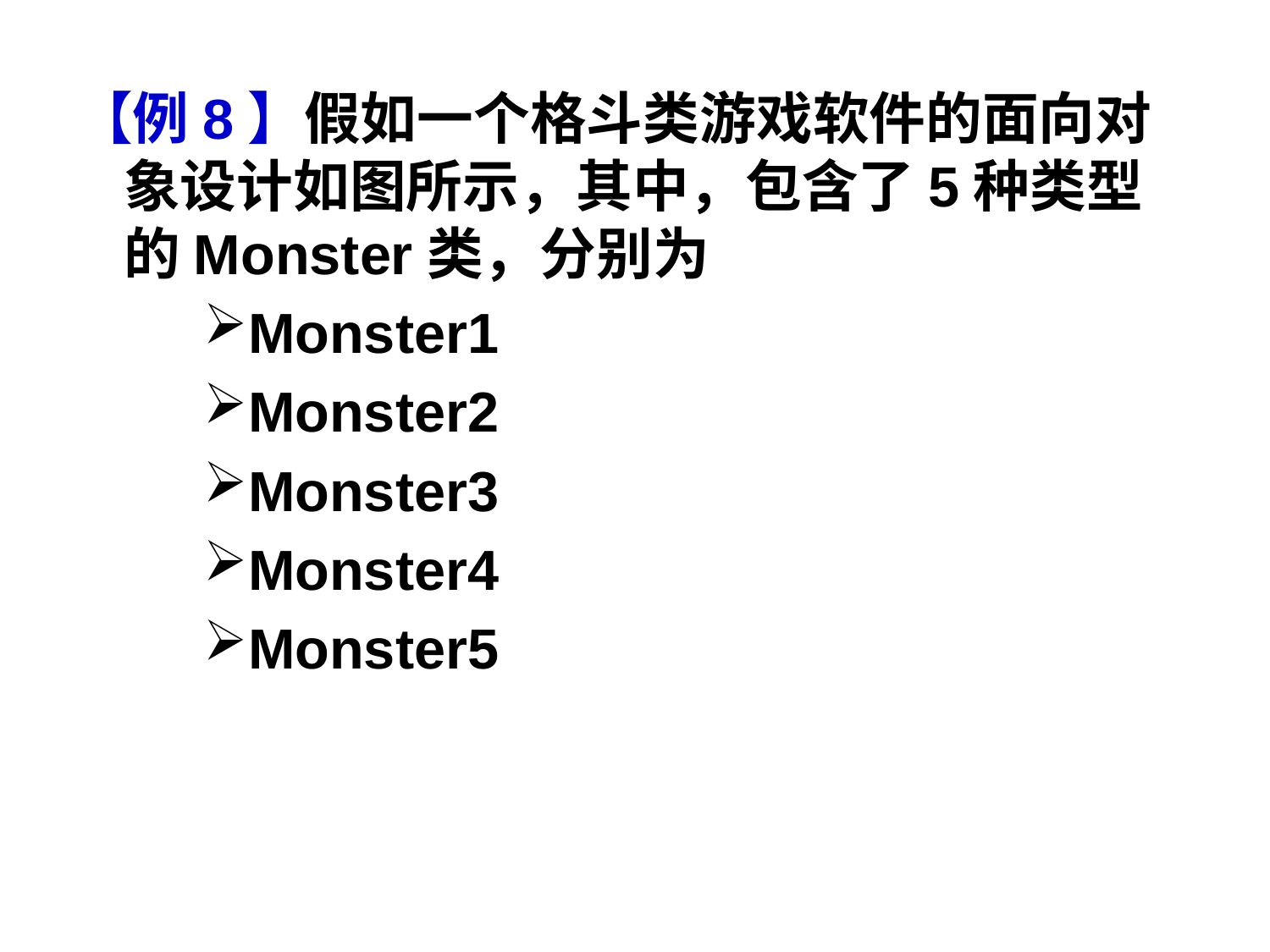

【例8】假如一个格斗类游戏软件的面向对象设计如图所示，其中，包含了5种类型的Monster类，分别为
Monster1
Monster2
Monster3
Monster4
Monster5